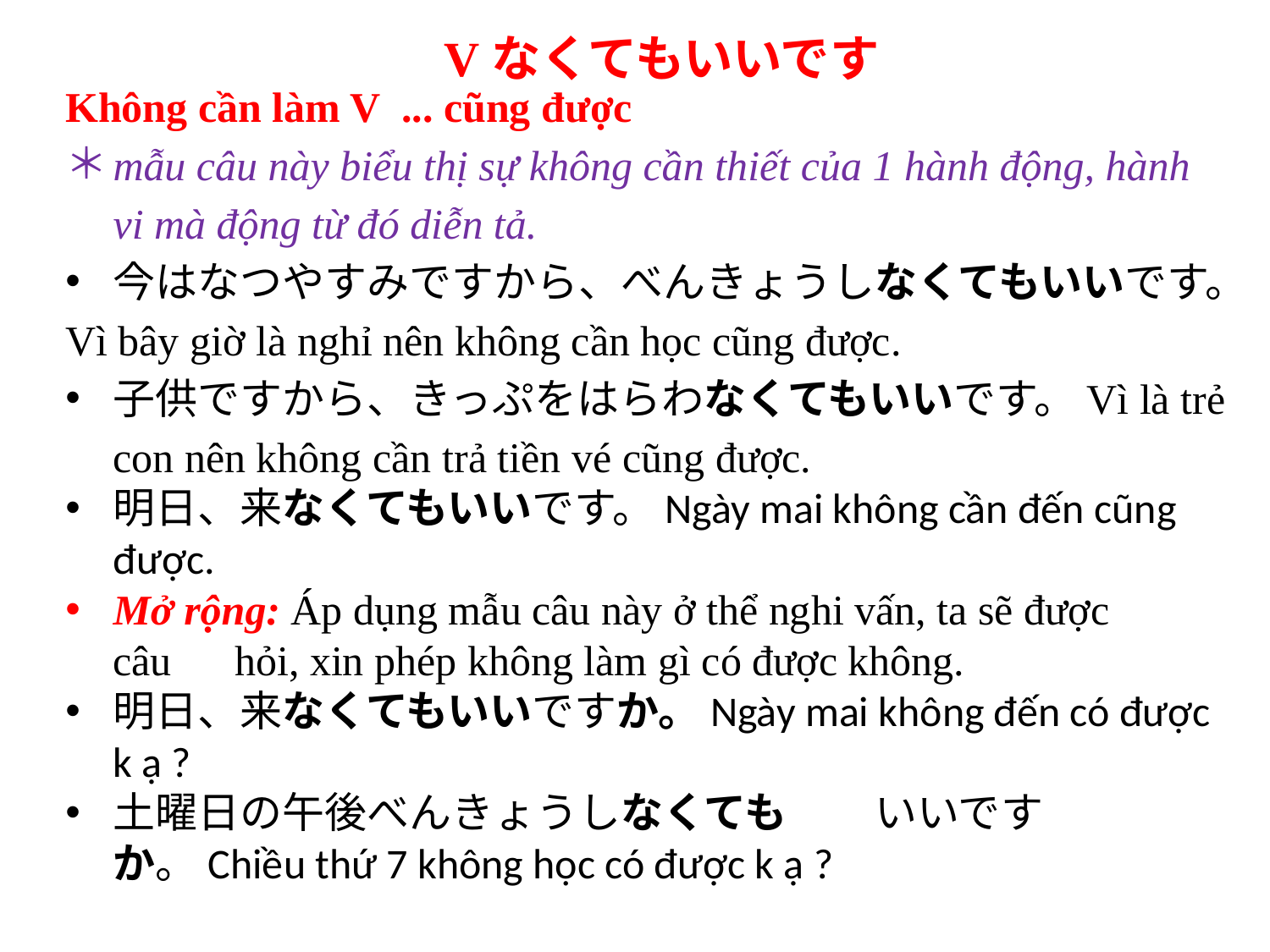

Vなくてもいいです
Không cần làm V  ... cũng được
mẫu câu này biểu thị sự không cần thiết của 1 hành động, hành vi mà động từ đó diễn tả.
今はなつやすみですから、べんきょうしなくてもいいです。
Vì bây giờ là nghỉ nên không cần học cũng được.
子供ですから、きっぷをはらわなくてもいいです。Vì là trẻ con nên không cần trả tiền vé cũng được.
明日、来なくてもいいです。Ngày mai không cần đến cũng được.
Mở rộng: Áp dụng mẫu câu này ở thể nghi vấn, ta sẽ được câu　hỏi, xin phép không làm gì có được không.
明日、来なくてもいいですか。Ngày mai không đến có được k ạ ?
土曜日の午後べんきょうしなくても	いいですか。Chiều thứ 7 không học có được k ạ ?